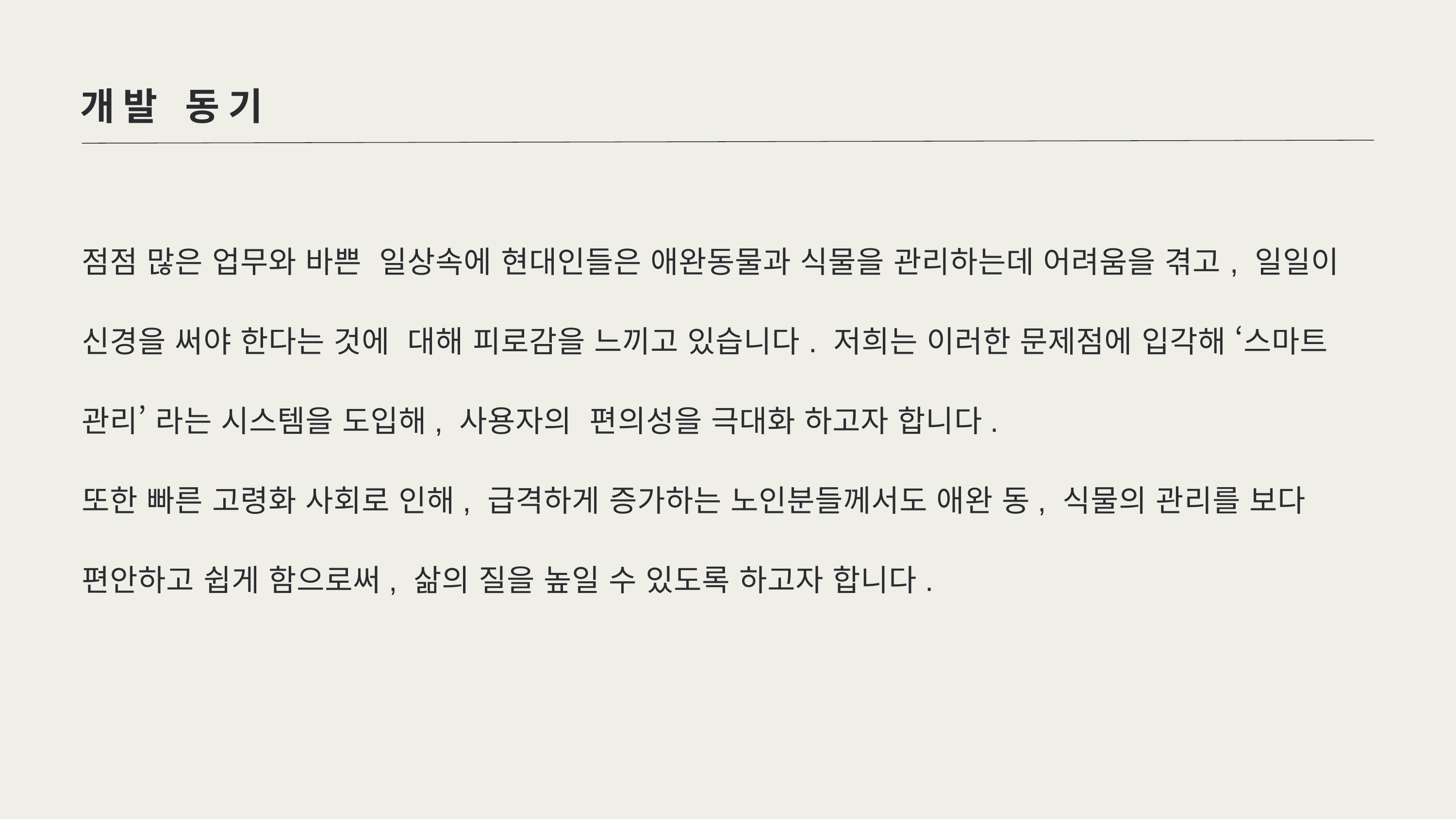

개발 동기

점점 많은 업무와 바쁜  일상속에 현대인들은 애완동물과 식물을 관리하는데 어려움을 겪고, 일일이 신경을 써야 한다는 것에  대해 피로감을 느끼고 있습니다. 저희는 이러한 문제점에 입각해 ‘스마트 관리’ 라는 시스템을 도입해, 사용자의  편의성을 극대화 하고자 합니다.
또한 빠른 고령화 사회로 인해, 급격하게 증가하는 노인분들께서도 애완 동, 식물의 관리를 보다 편안하고 쉽게 함으로써, 삶의 질을 높일 수 있도록 하고자 합니다.